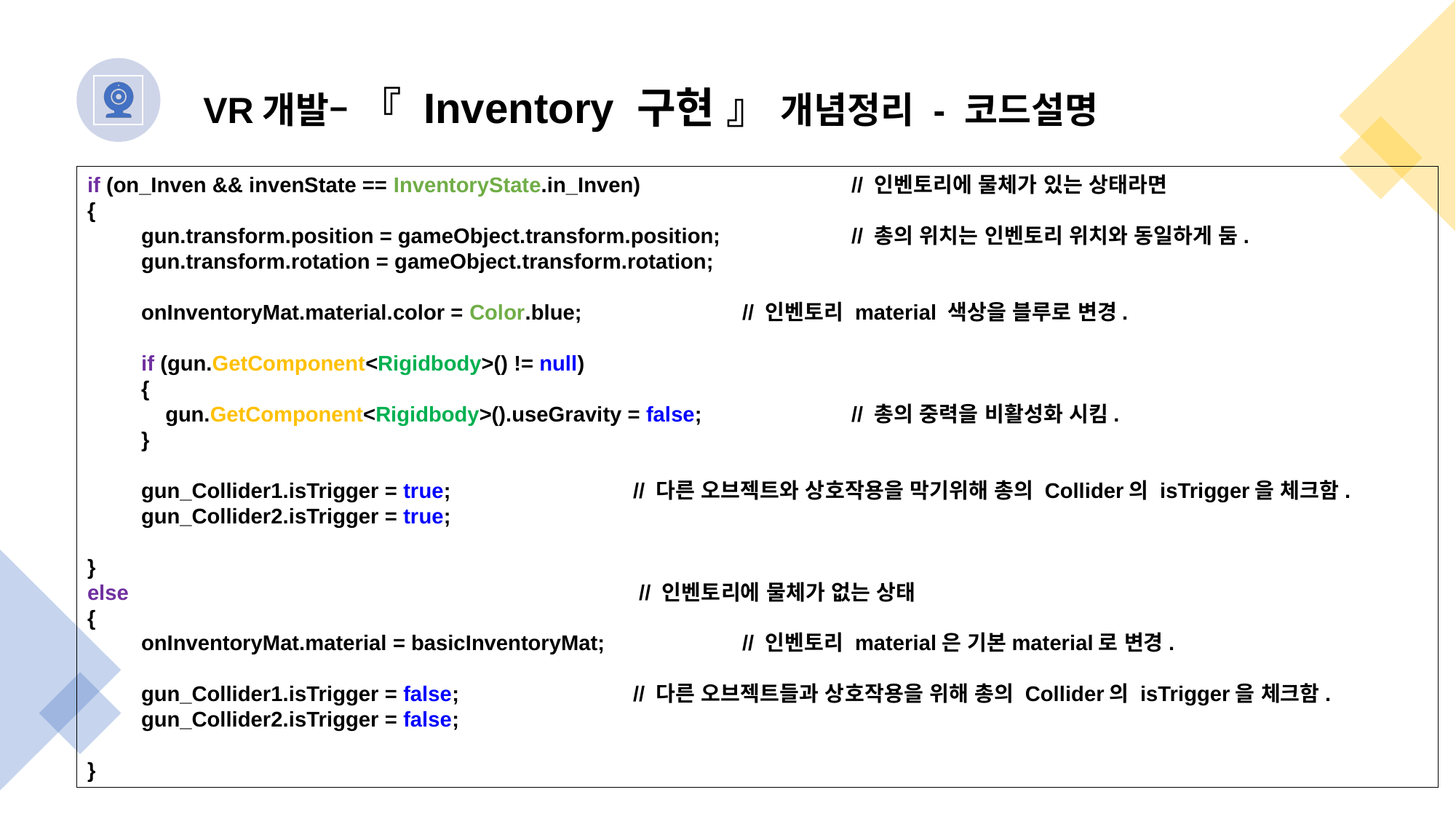

VR개발– 『 Inventory 구현 』 개념정리 - 코드설명
if (on_Inven && invenState == InventoryState.in_Inven)		// 인벤토리에 물체가 있는 상태라면
{
         gun.transform.position = gameObject.transform.position;		// 총의 위치는 인벤토리 위치와 동일하게 둠.
         gun.transform.rotation = gameObject.transform.rotation;

         onInventoryMat.material.color = Color.blue;		// 인벤토리 material 색상을 블루로 변경.

         if (gun.GetComponent<Rigidbody>() != null)
         {
             gun.GetComponent<Rigidbody>().useGravity = false; 		// 총의 중력을 비활성화 시킴.
         }

         gun_Collider1.isTrigger = true;		// 다른 오브젝트와 상호작용을 막기위해 총의 Collider의 isTrigger을 체크함.
         gun_Collider2.isTrigger = true;

}
else					 // 인벤토리에 물체가 없는 상태
{
         onInventoryMat.material = basicInventoryMat;		// 인벤토리 material은 기본material로 변경.

         gun_Collider1.isTrigger = false;		// 다른 오브젝트들과 상호작용을 위해 총의 Collider의 isTrigger을 체크함.
         gun_Collider2.isTrigger = false;

}